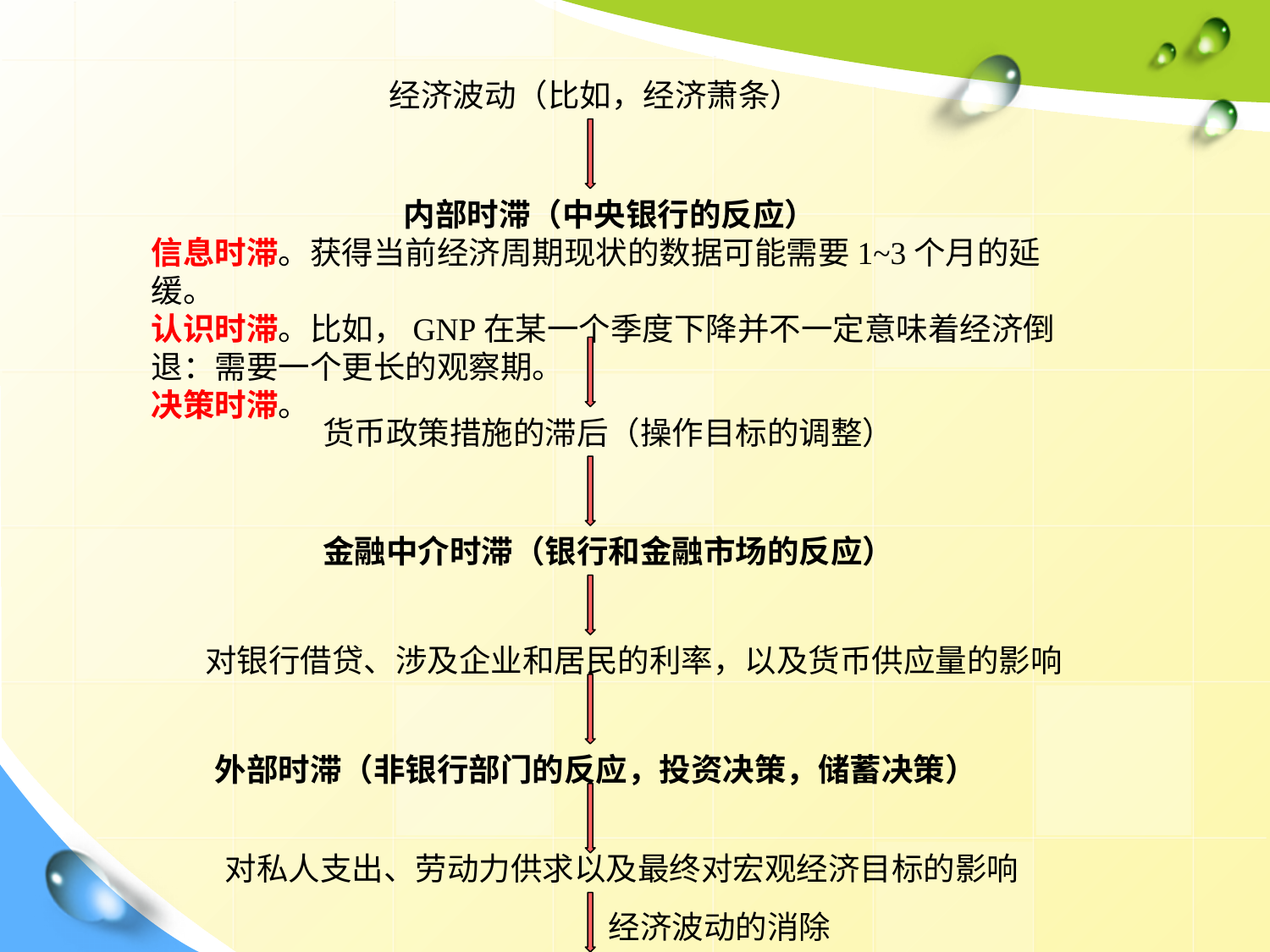

经济波动（比如，经济萧条）

内部时滞（中央银行的反应）
信息时滞。获得当前经济周期现状的数据可能需要1~3个月的延缓。
认识时滞。比如，GNP在某一个季度下降并不一定意味着经济倒退：需要一个更长的观察期。
决策时滞。

货币政策措施的滞后（操作目标的调整）

金融中介时滞（银行和金融市场的反应）

对银行借贷、涉及企业和居民的利率，以及货币供应量的影响

外部时滞（非银行部门的反应，投资决策，储蓄决策）

对私人支出、劳动力供求以及最终对宏观经济目标的影响

经济波动的消除